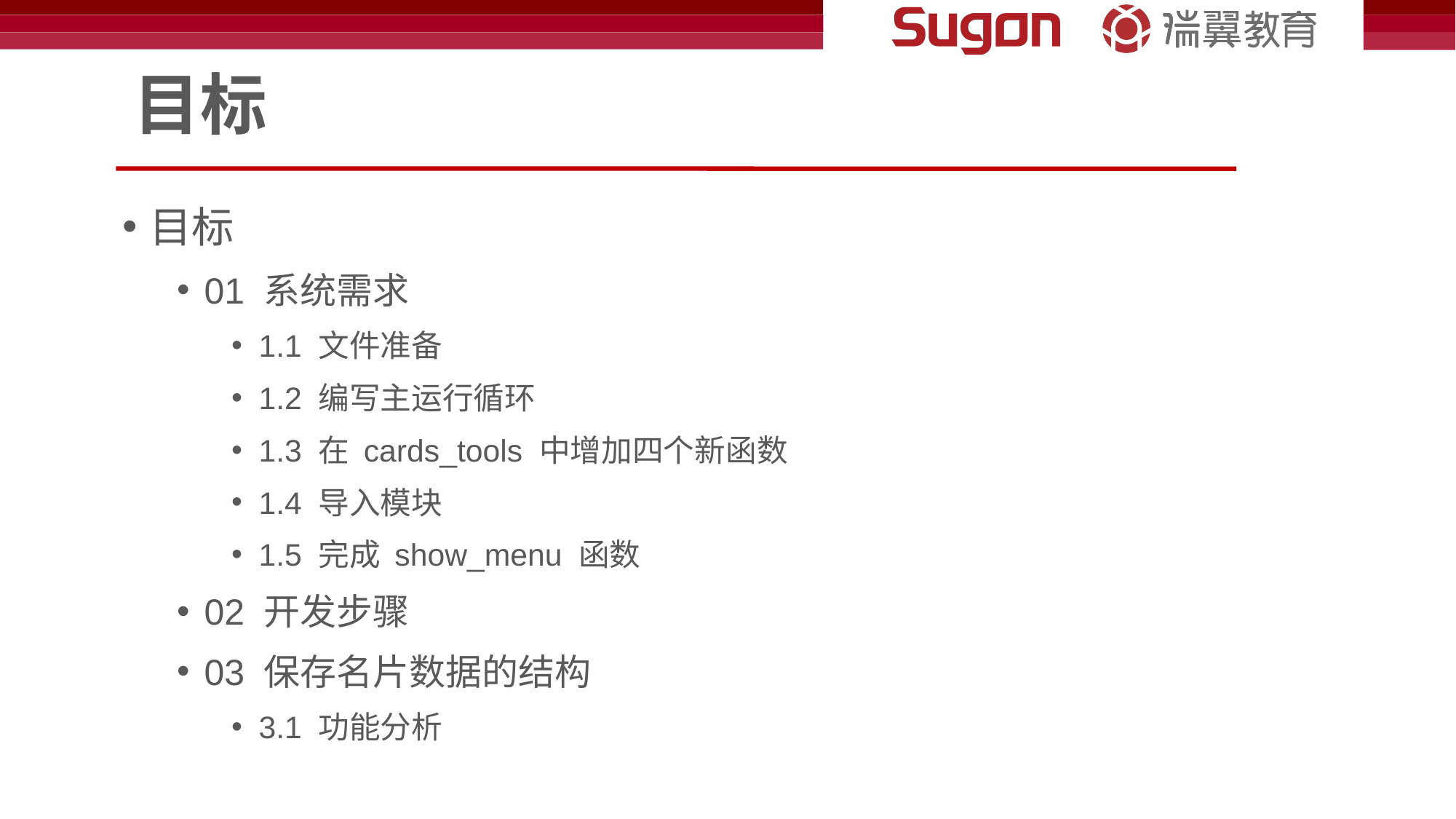

# 目标
目标
01 系统需求
1.1 文件准备
1.2 编写主运行循环
1.3 在 cards_tools 中增加四个新函数
1.4 导入模块
1.5 完成 show_menu 函数
02 开发步骤
03 保存名片数据的结构
3.1 功能分析